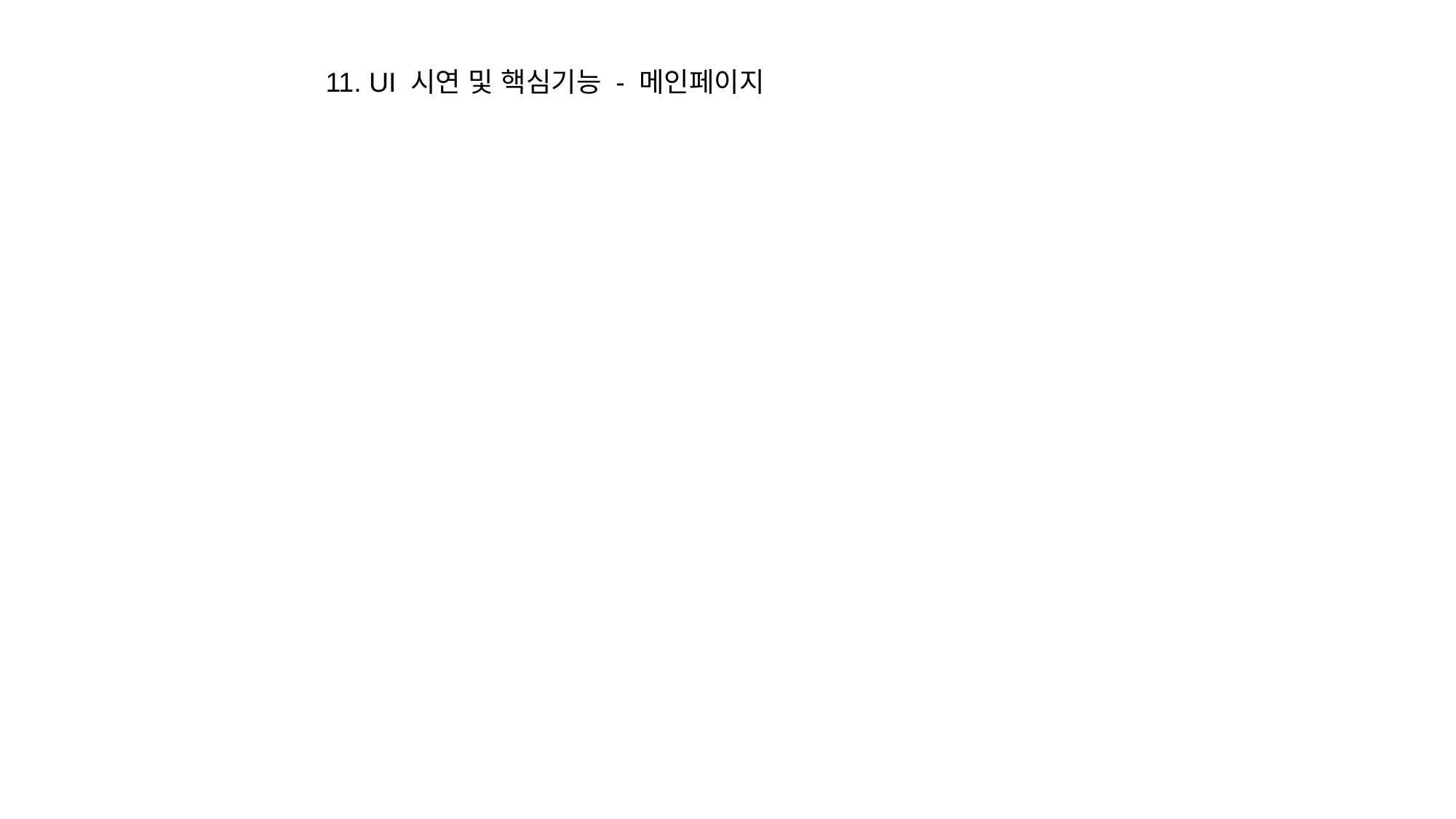

11. UI 시연 및 핵심기능 - 메인페이지